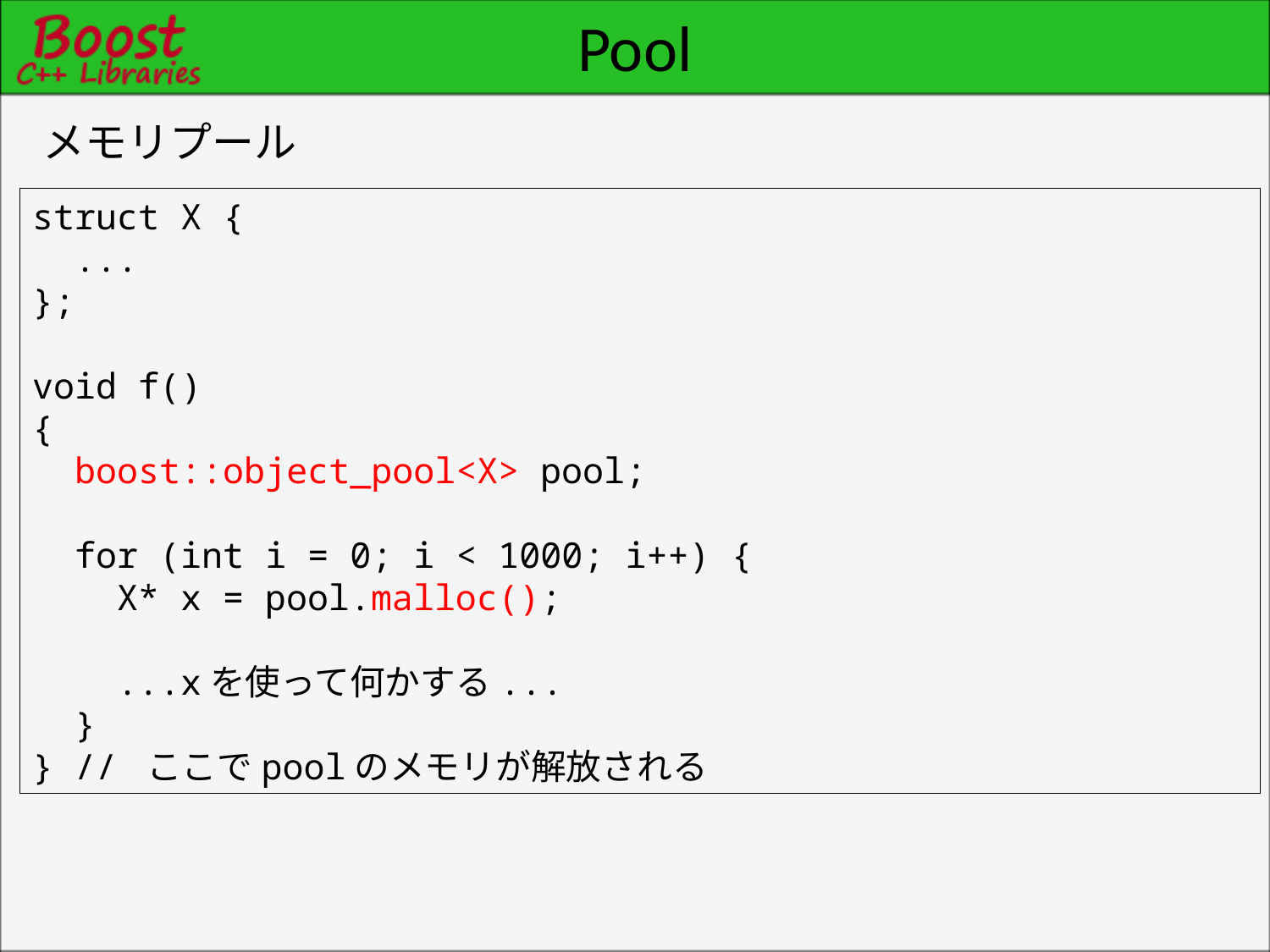

# Pool
メモリプール
struct X {
  ...
};

void f()
{
  boost::object_pool<X> pool;

  for (int i = 0; i < 1000; i++) {
    X* x = pool.malloc();

    ...xを使って何かする...
  }
} // ここでpoolのメモリが解放される